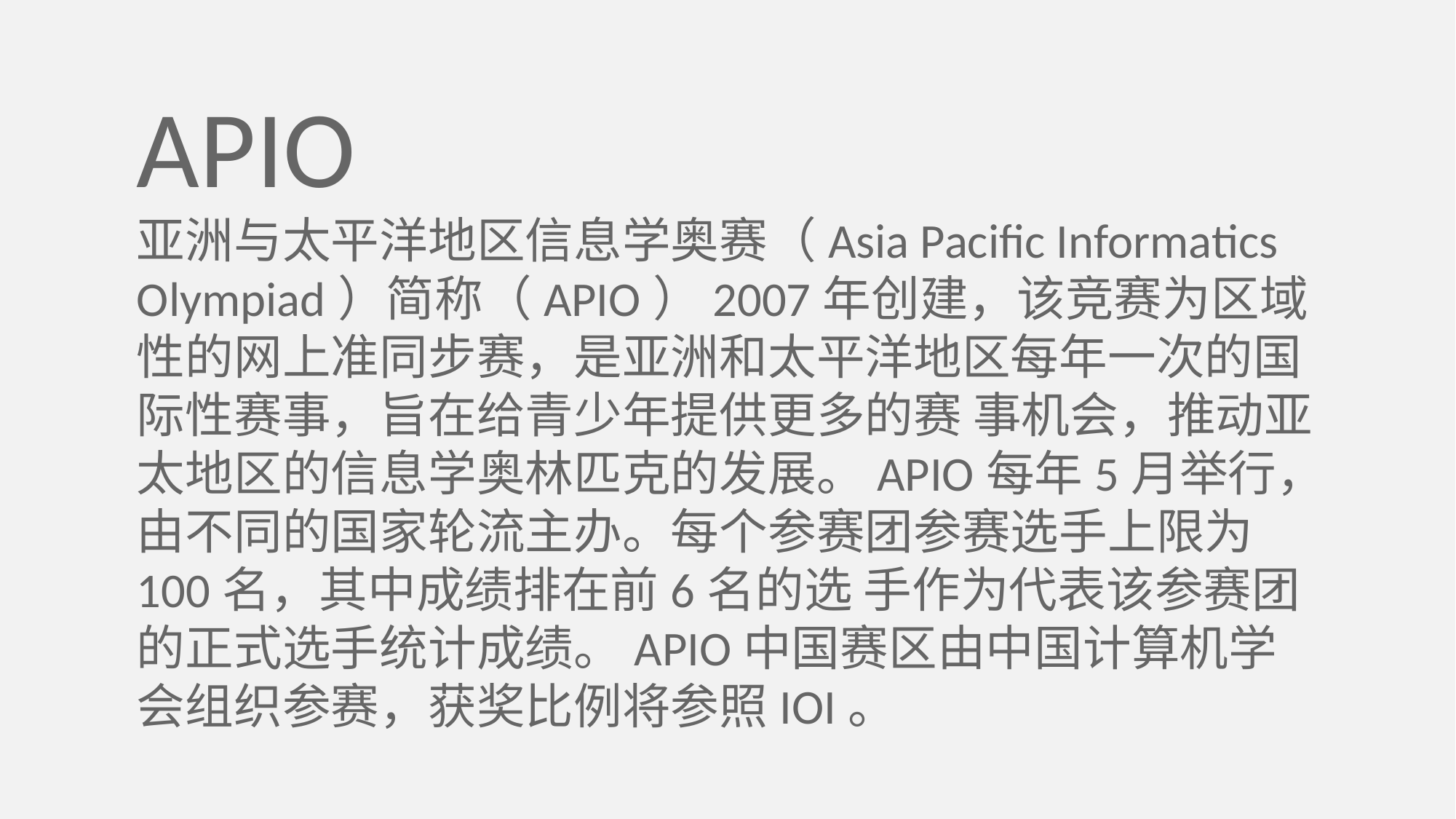

APIO
亚洲与太平洋地区信息学奥赛（Asia Pacific Informatics Olympiad）简称（APIO）2007年创建，该竞赛为区域性的网上准同步赛，是亚洲和太平洋地区每年一次的国际性赛事，旨在给青少年提供更多的赛 事机会，推动亚太地区的信息学奥林匹克的发展。APIO每年5月举行，由不同的国家轮流主办。每个参赛团参赛选手上限为100名，其中成绩排在前6名的选 手作为代表该参赛团的正式选手统计成绩。APIO中国赛区由中国计算机学会组织参赛，获奖比例将参照IOI。